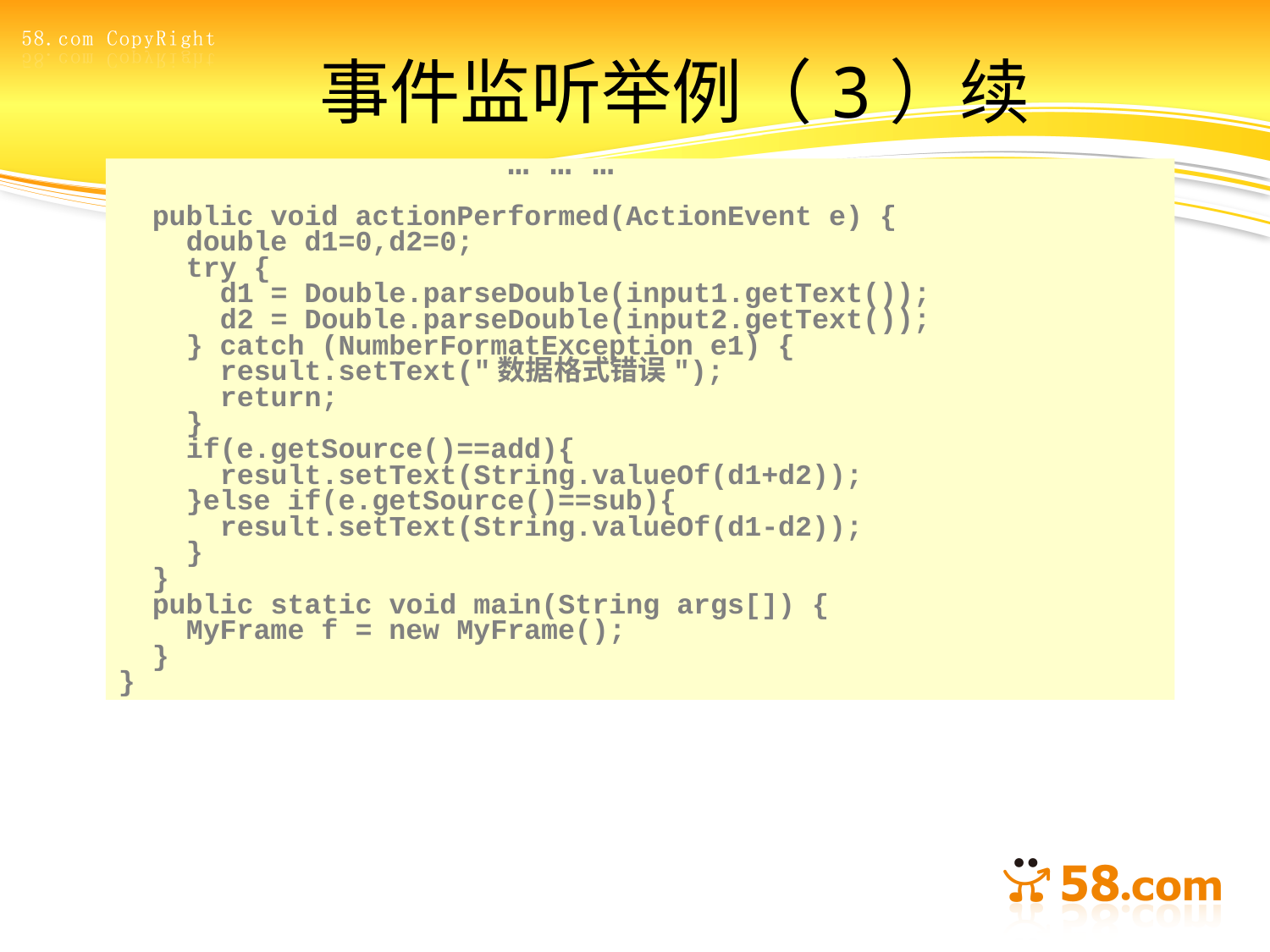

# 事件监听举例（3）续
                       … … …

  public void actionPerformed(ActionEvent e) {
    double d1=0,d2=0;
    try {
      d1 = Double.parseDouble(input1.getText());
      d2 = Double.parseDouble(input2.getText());
    } catch (NumberFormatException e1) {
      result.setText("数据格式错误");
      return;
    }
    if(e.getSource()==add){
      result.setText(String.valueOf(d1+d2));
    }else if(e.getSource()==sub){
      result.setText(String.valueOf(d1-d2));
    }
  }
  public static void main(String args[]) {
    MyFrame f = new MyFrame();
  }
}